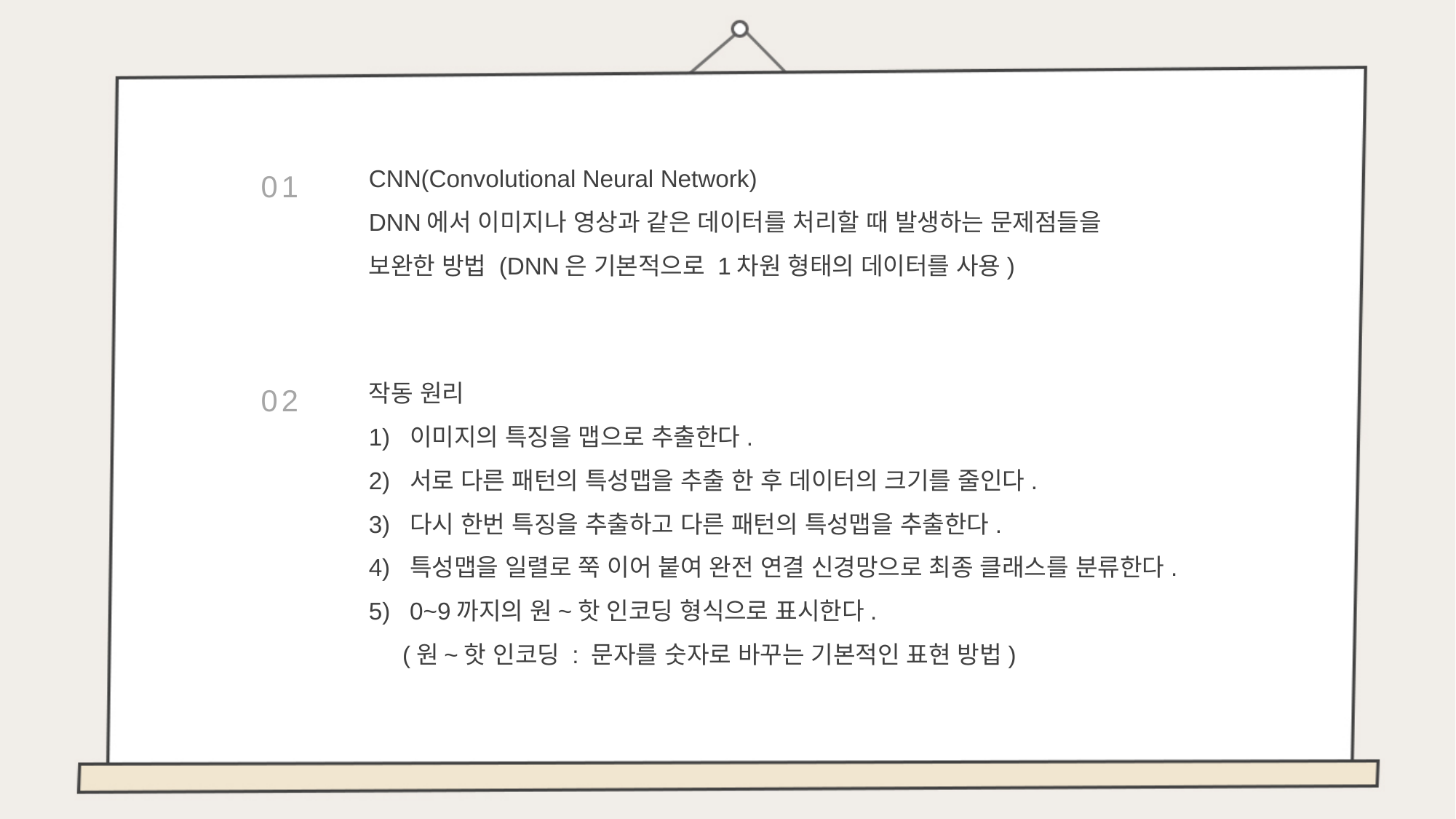

CNN(Convolutional Neural Network)
DNN에서 이미지나 영상과 같은 데이터를 처리할 때 발생하는 문제점들을
보완한 방법 (DNN은 기본적으로 1차원 형태의 데이터를 사용)
0 1
0 2
작동 원리
이미지의 특징을 맵으로 추출한다.
서로 다른 패턴의 특성맵을 추출 한 후 데이터의 크기를 줄인다.
다시 한번 특징을 추출하고 다른 패턴의 특성맵을 추출한다.
특성맵을 일렬로 쭉 이어 붙여 완전 연결 신경망으로 최종 클래스를 분류한다.
0~9까지의 원~핫 인코딩 형식으로 표시한다.
     (원~핫 인코딩 : 문자를 숫자로 바꾸는 기본적인 표현 방법)